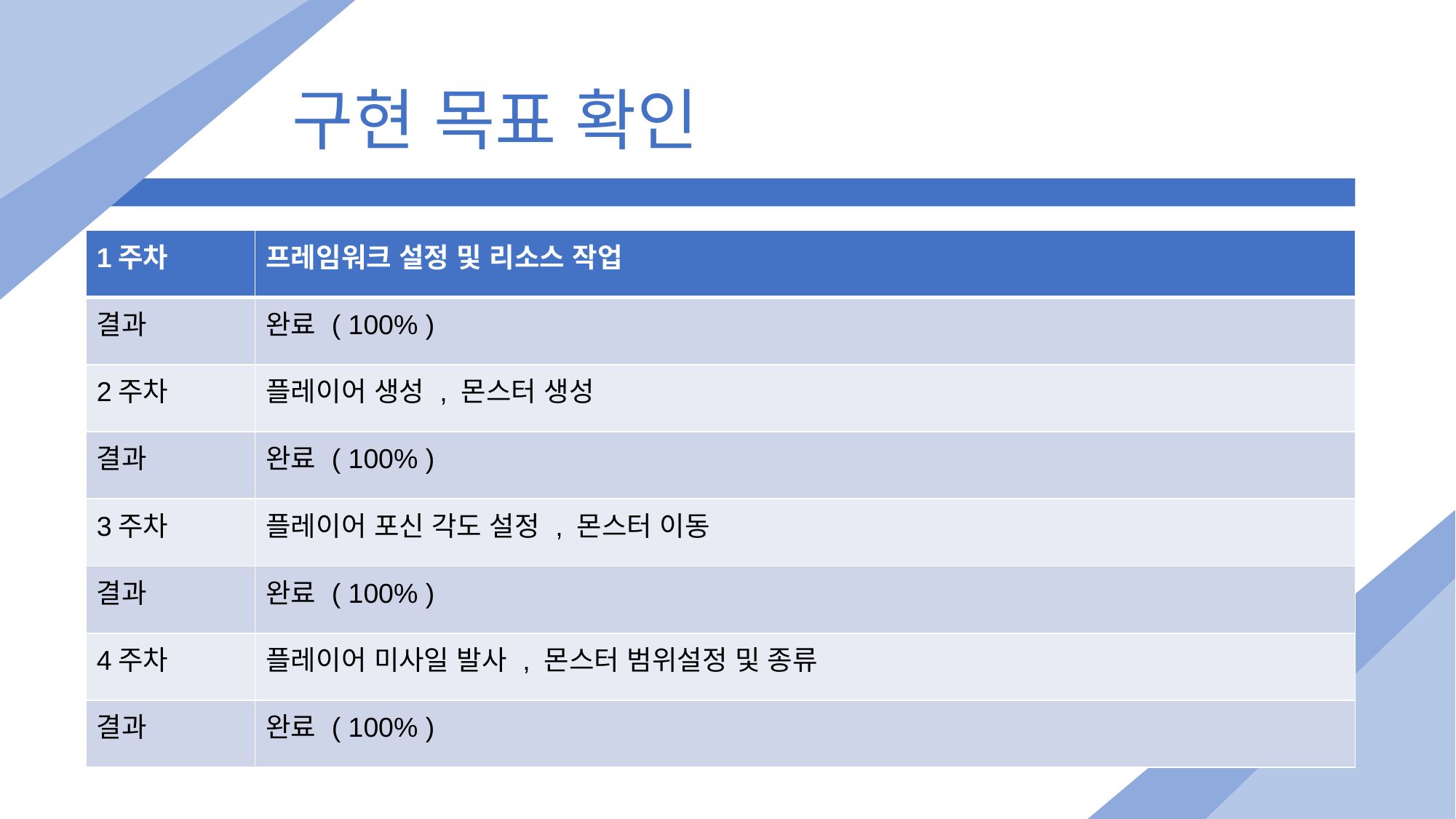

# 구현 목표 확인

| 1주차 | 프레임워크 설정 및 리소스 작업 |
| --- | --- |
| 결과 | 완료 ( 100% ) |
| 2주차 | 플레이어 생성 , 몬스터 생성 |
| 결과 | 완료 ( 100% ) |
| 3주차 | 플레이어 포신 각도 설정 , 몬스터 이동 |
| 결과 | 완료 ( 100% ) |
| 4주차 | 플레이어 미사일 발사 , 몬스터 범위설정 및 종류 |
| 결과 | 완료 ( 100% ) |